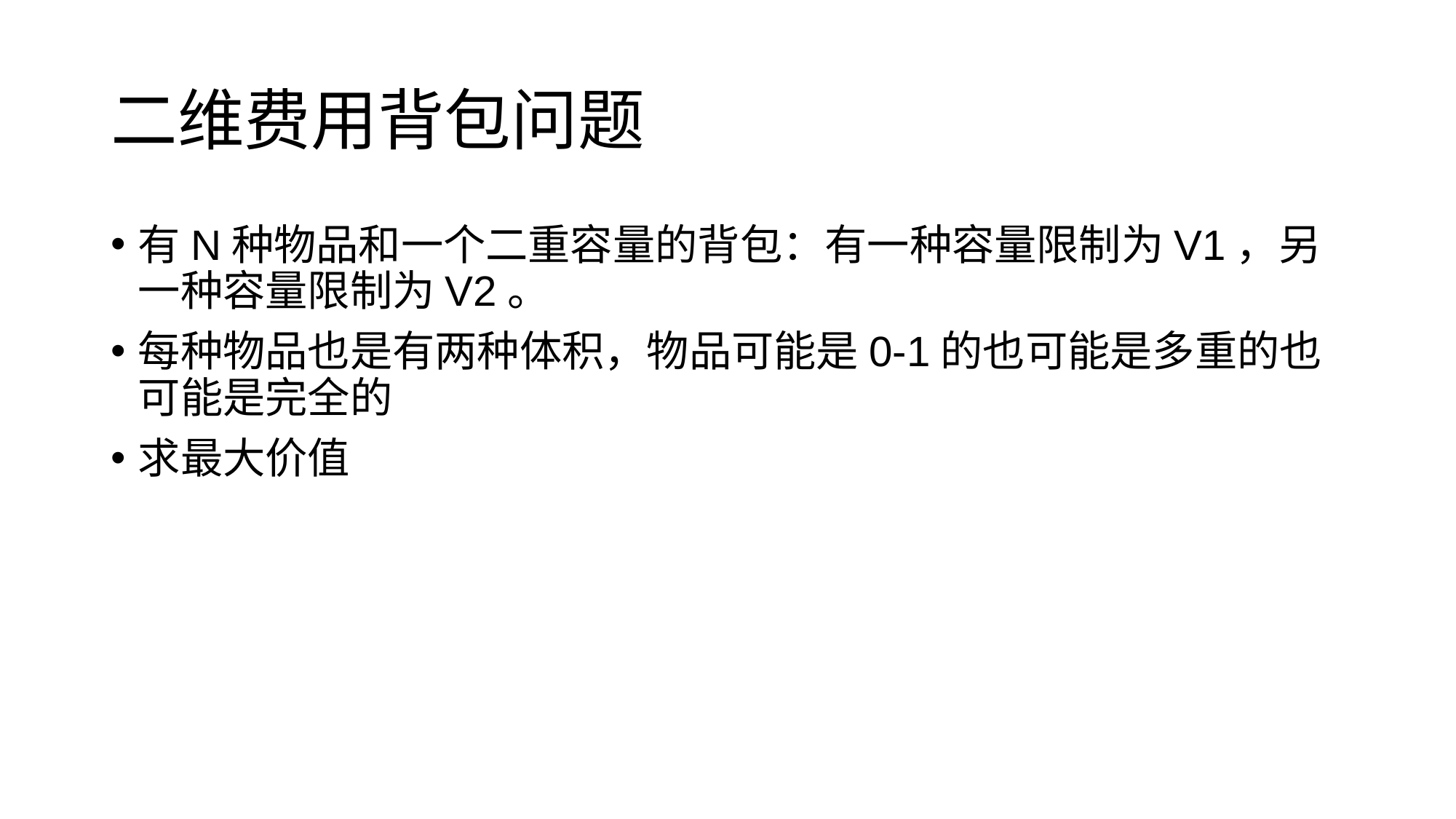

# 二维费用背包问题
有N种物品和一个二重容量的背包：有一种容量限制为V1，另一种容量限制为V2。
每种物品也是有两种体积，物品可能是0-1的也可能是多重的也可能是完全的
求最大价值